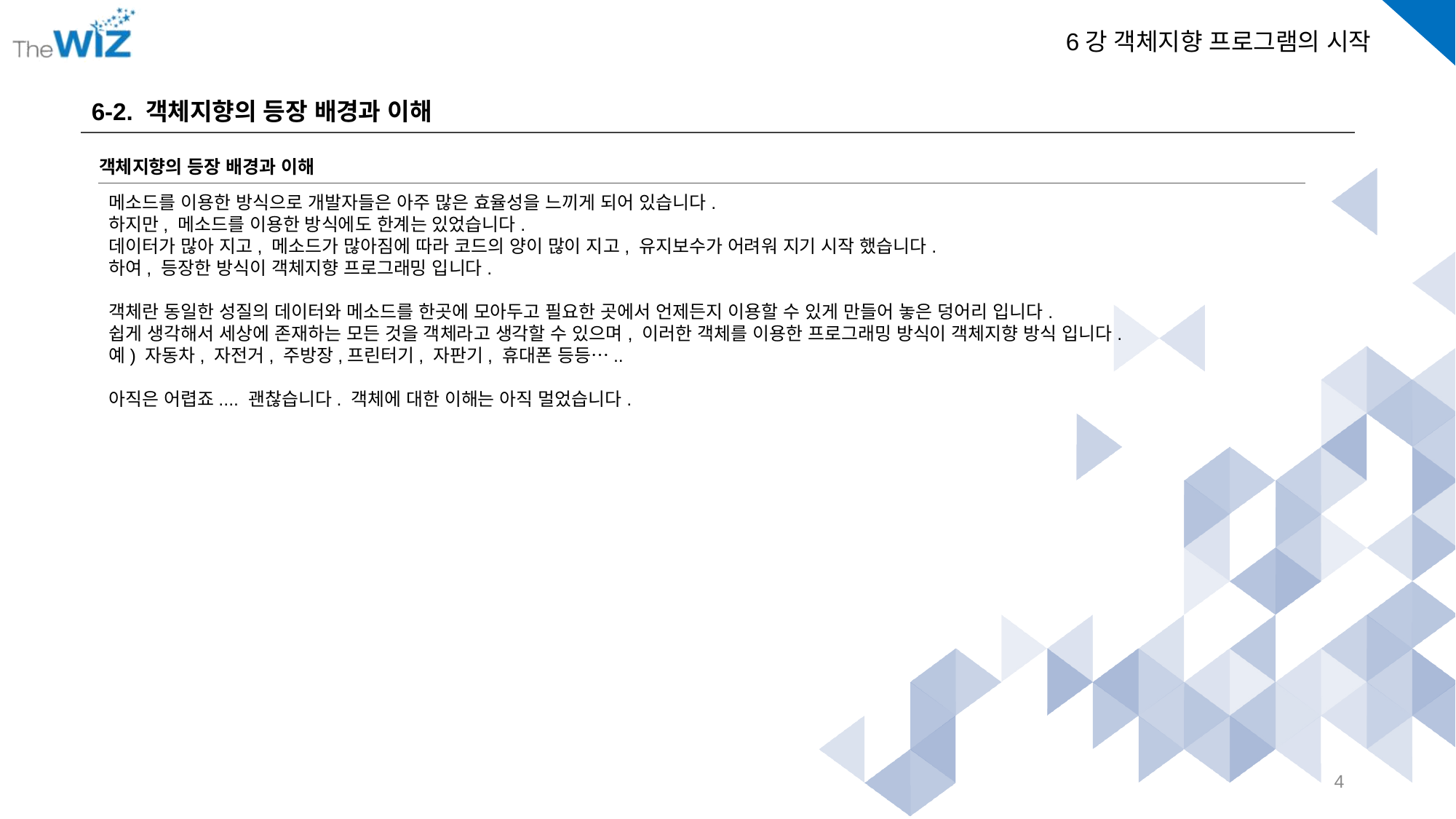

6-2. 객체지향의 등장 배경과 이해
객체지향의 등장 배경과 이해
메소드를 이용한 방식으로 개발자들은 아주 많은 효율성을 느끼게 되어 있습니다.
하지만, 메소드를 이용한 방식에도 한계는 있었습니다.
데이터가 많아 지고, 메소드가 많아짐에 따라 코드의 양이 많이 지고, 유지보수가 어려워 지기 시작 했습니다.
하여, 등장한 방식이 객체지향 프로그래밍 입니다.

객체란 동일한 성질의 데이터와 메소드를 한곳에 모아두고 필요한 곳에서 언제든지 이용할 수 있게 만들어 놓은 덩어리 입니다.
쉽게 생각해서 세상에 존재하는 모든 것을 객체라고 생각할 수 있으며, 이러한 객체를 이용한 프로그래밍 방식이 객체지향 방식 입니다.
예) 자동차, 자전거, 주방장,프린터기, 자판기, 휴대폰 등등…..

아직은 어렵죠.... 괜찮습니다. 객체에 대한 이해는 아직 멀었습니다.
4